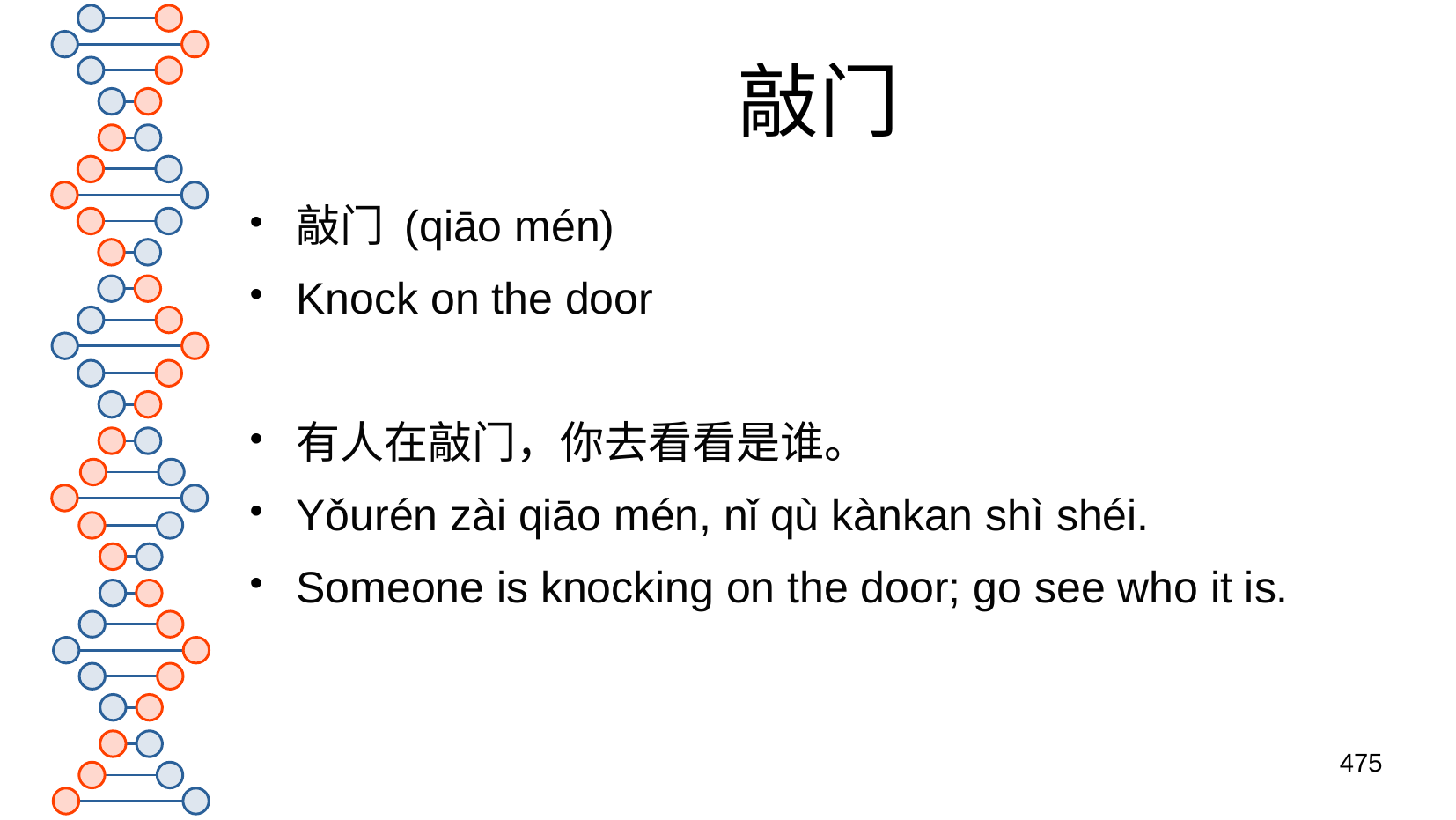

# 敲门
敲门 (qiāo mén)
Knock on the door

有人在敲门，你去看看是谁。
Yǒurén zài qiāo mén, nǐ qù kànkan shì shéi.
Someone is knocking on the door; go see who it is.

475